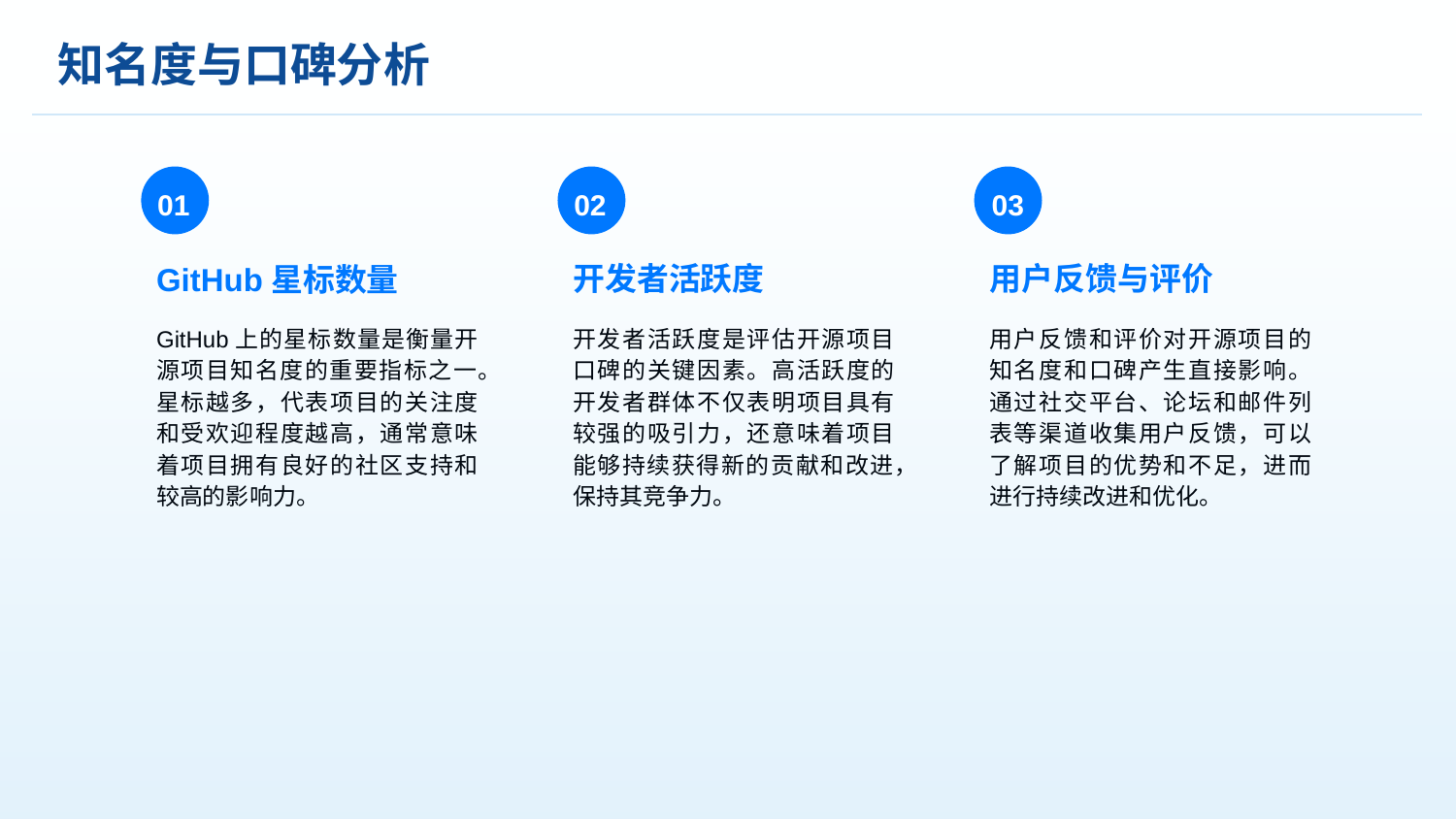

知名度与口碑分析

01
02
03
开发者活跃度
用户反馈与评价
GitHub星标数量
GitHub上的星标数量是衡量开源项目知名度的重要指标之一。星标越多，代表项目的关注度和受欢迎程度越高，通常意味着项目拥有良好的社区支持和较高的影响力。
开发者活跃度是评估开源项目口碑的关键因素。高活跃度的开发者群体不仅表明项目具有较强的吸引力，还意味着项目能够持续获得新的贡献和改进，保持其竞争力。
用户反馈和评价对开源项目的知名度和口碑产生直接影响。通过社交平台、论坛和邮件列表等渠道收集用户反馈，可以了解项目的优势和不足，进而进行持续改进和优化。